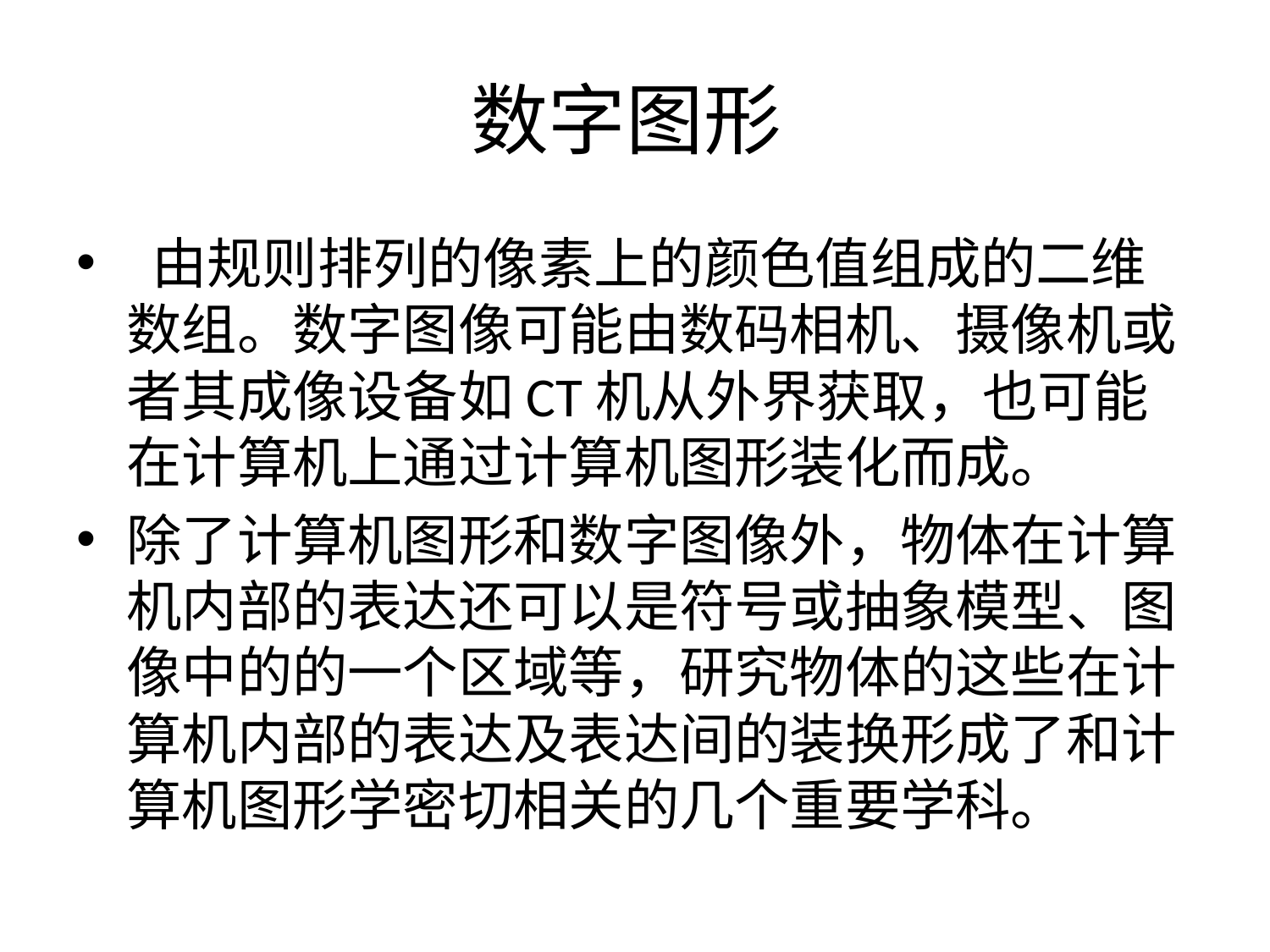

# 数字图形
 由规则排列的像素上的颜色值组成的二维数组。数字图像可能由数码相机、摄像机或者其成像设备如CT机从外界获取，也可能在计算机上通过计算机图形装化而成。
除了计算机图形和数字图像外，物体在计算机内部的表达还可以是符号或抽象模型、图像中的的一个区域等，研究物体的这些在计算机内部的表达及表达间的装换形成了和计算机图形学密切相关的几个重要学科。